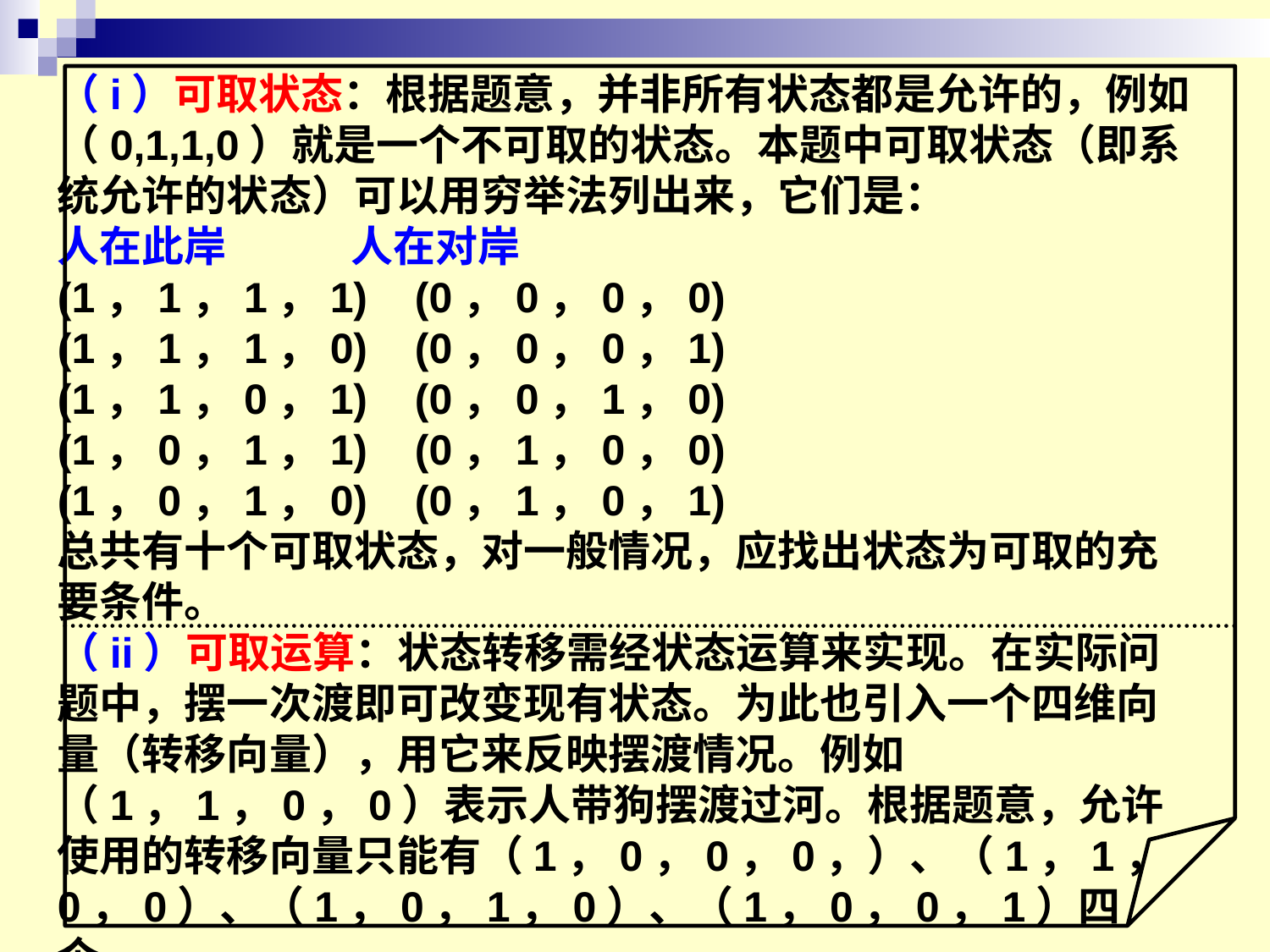

（i）可取状态：根据题意，并非所有状态都是允许的，例如（0,1,1,0）就是一个不可取的状态。本题中可取状态（即系统允许的状态）可以用穷举法列出来，它们是：
人在此岸             人在对岸
(1，1，1，1)    (0，0，0，0)
(1，1，1，0)    (0，0，0，1)
(1，1，0，1)    (0，0，1，0)
(1，0，1，1)    (0，1，0，0)
(1，0，1，0)    (0，1，0，1)
总共有十个可取状态，对一般情况，应找出状态为可取的充要条件。
（ii）可取运算：状态转移需经状态运算来实现。在实际问题中，摆一次渡即可改变现有状态。为此也引入一个四维向量（转移向量），用它来反映摆渡情况。例如 （1，1，0，0）表示人带狗摆渡过河。根据题意，允许使用的转移向量只能有（1，0，0，0，）、（1，1，0，0）、（1，0，1，0）、（1，0，0，1）四个。